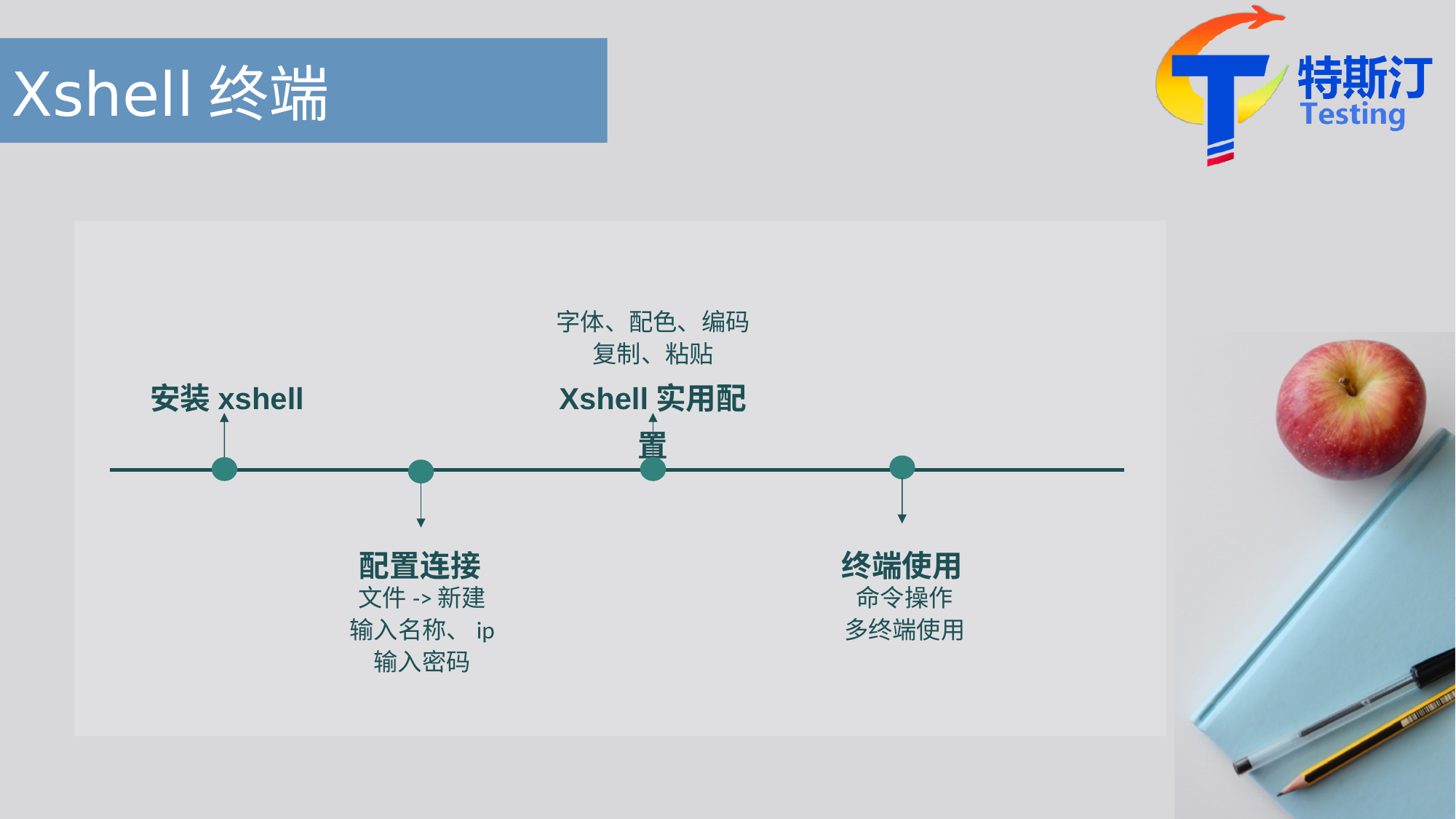

# Xshell终端

字体、配色、编码
复制、粘贴
安装xshell
Xshell实用配置

配置连接
终端使用
文件->新建
输入名称、ip
输入密码
命令操作
多终端使用